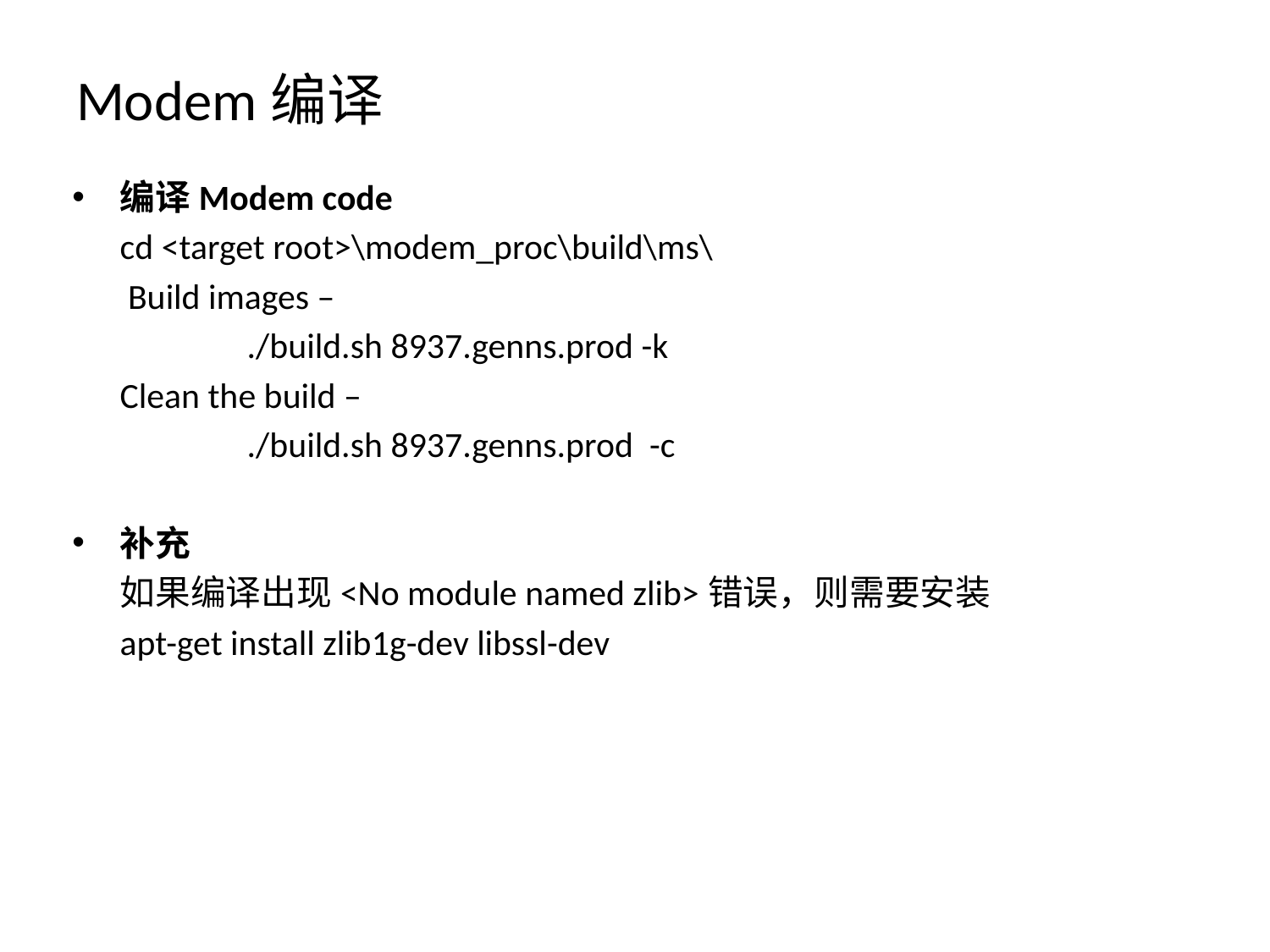

# Modem编译
编译Modem code
	cd <target root>\modem_proc\build\ms\
	 Build images –
		./build.sh 8937.genns.prod -k
	Clean the build –
		./build.sh 8937.genns.prod  -c

补充
	如果编译出现<No module named zlib>错误，则需要安装
	apt-get install zlib1g-dev libssl-dev